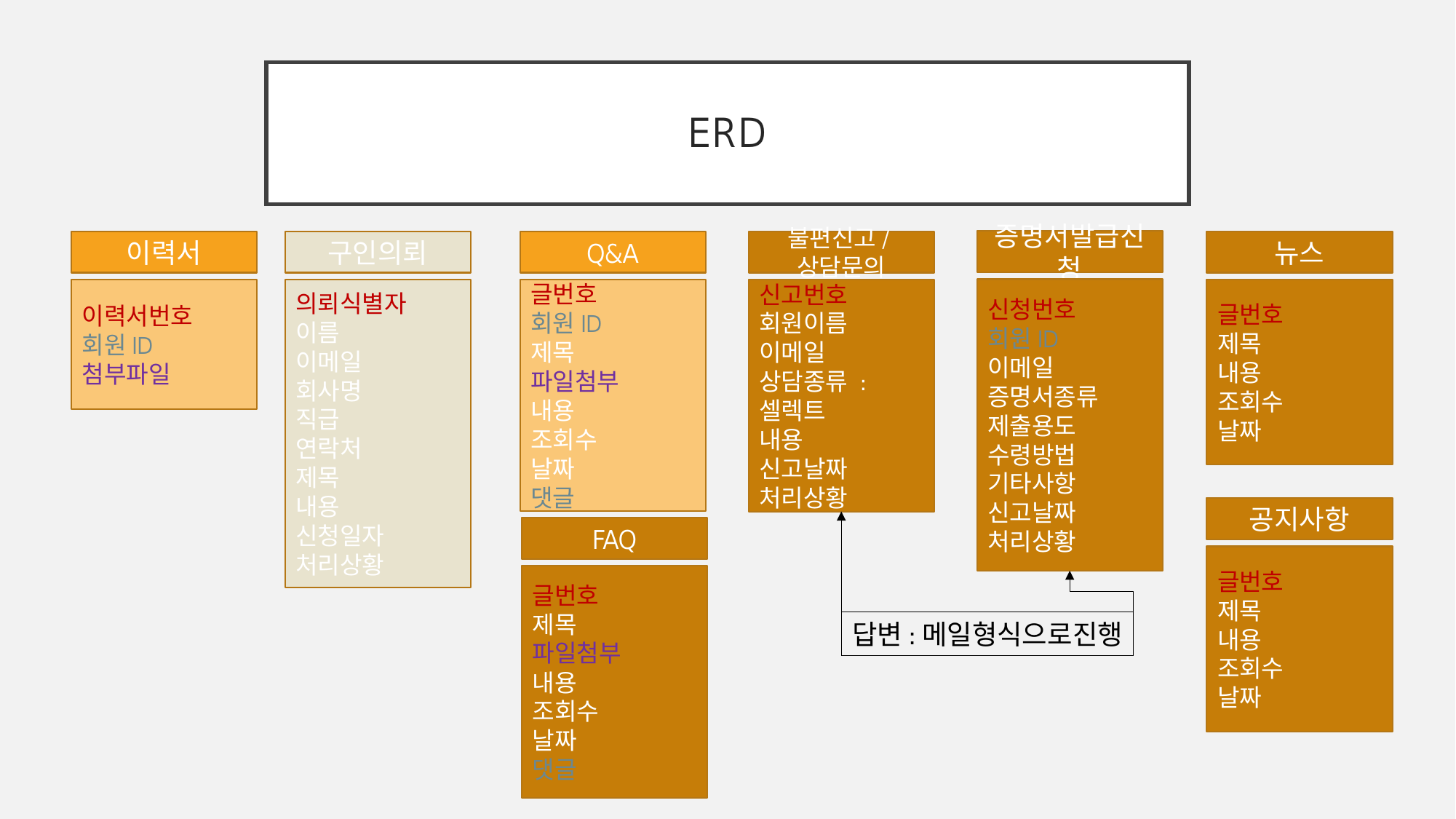

# ERD
증명서발급신청
이력서
구인의뢰
Q&A
불편신고/상담문의
뉴스
글번호
회원ID
제목
파일첨부
내용
조회수
날짜
댓글
글번호
제목
내용
조회수
날짜
의뢰식별자
이름
이메일
회사명
직급
연락처
제목
내용
신청일자
처리상황
신고번호
회원이름
이메일
상담종류 : 셀렉트
내용
신고날짜
처리상황
이력서번호
회원ID
첨부파일
신청번호
회원ID
이메일
증명서종류
제출용도
수령방법
기타사항
신고날짜
처리상황
공지사항
FAQ
글번호
제목
내용
조회수
날짜
글번호
제목
파일첨부
내용
조회수
날짜
댓글
답변:메일형식으로진행